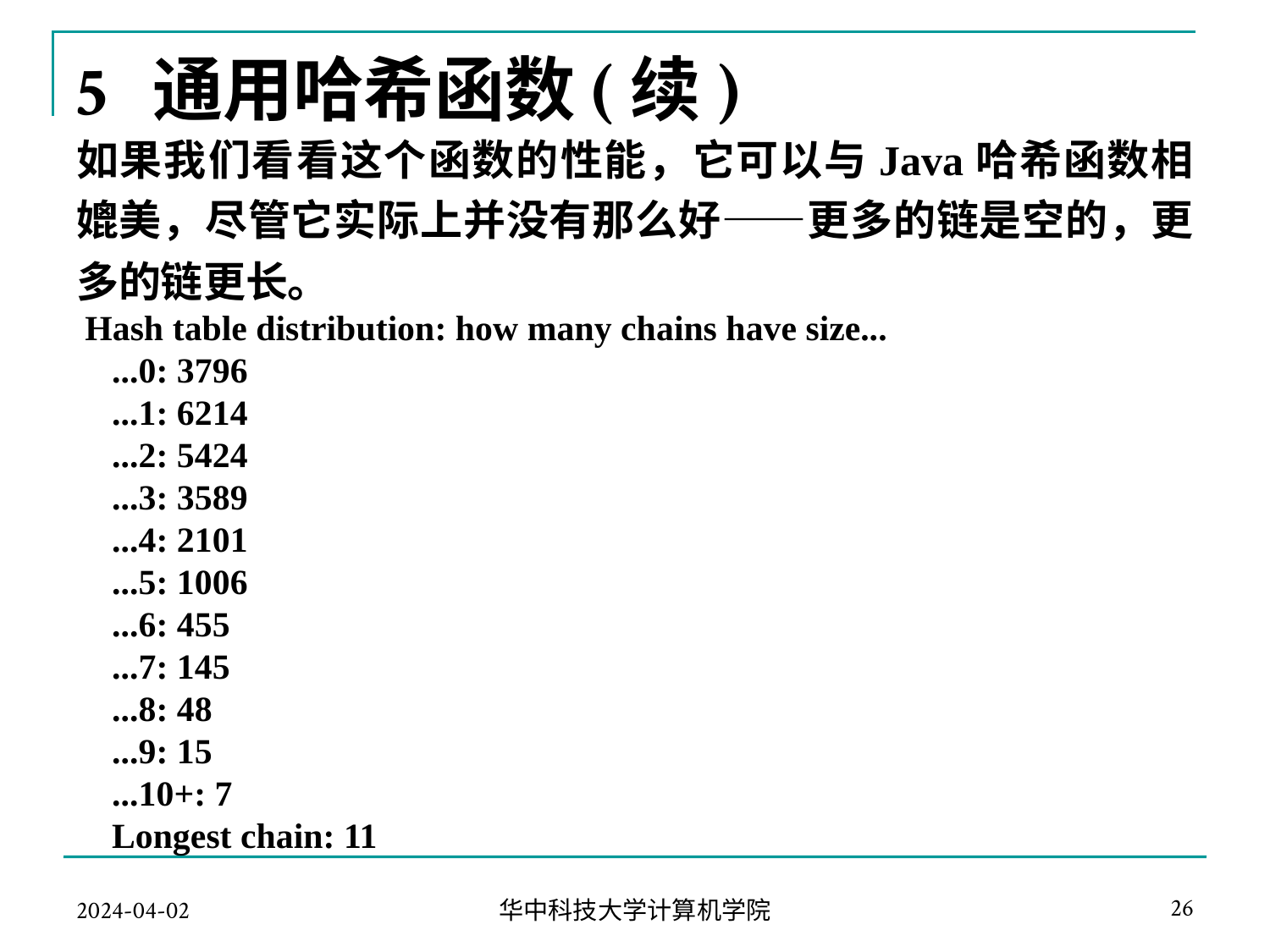

# 5  通用哈希函数(续)
如果我们看看这个函数的性能，它可以与Java哈希函数相媲美，尽管它实际上并没有那么好——更多的链是空的，更多的链更长。
 Hash table distribution: how many chains have size...
    ...0: 3796
    ...1: 6214
    ...2: 5424
    ...3: 3589
    ...4: 2101
    ...5: 1006
    ...6: 455
    ...7: 145
    ...8: 48
    ...9: 15
    ...10+: 7
    Longest chain: 11
2024-04-02
26
华中科技大学计算机学院